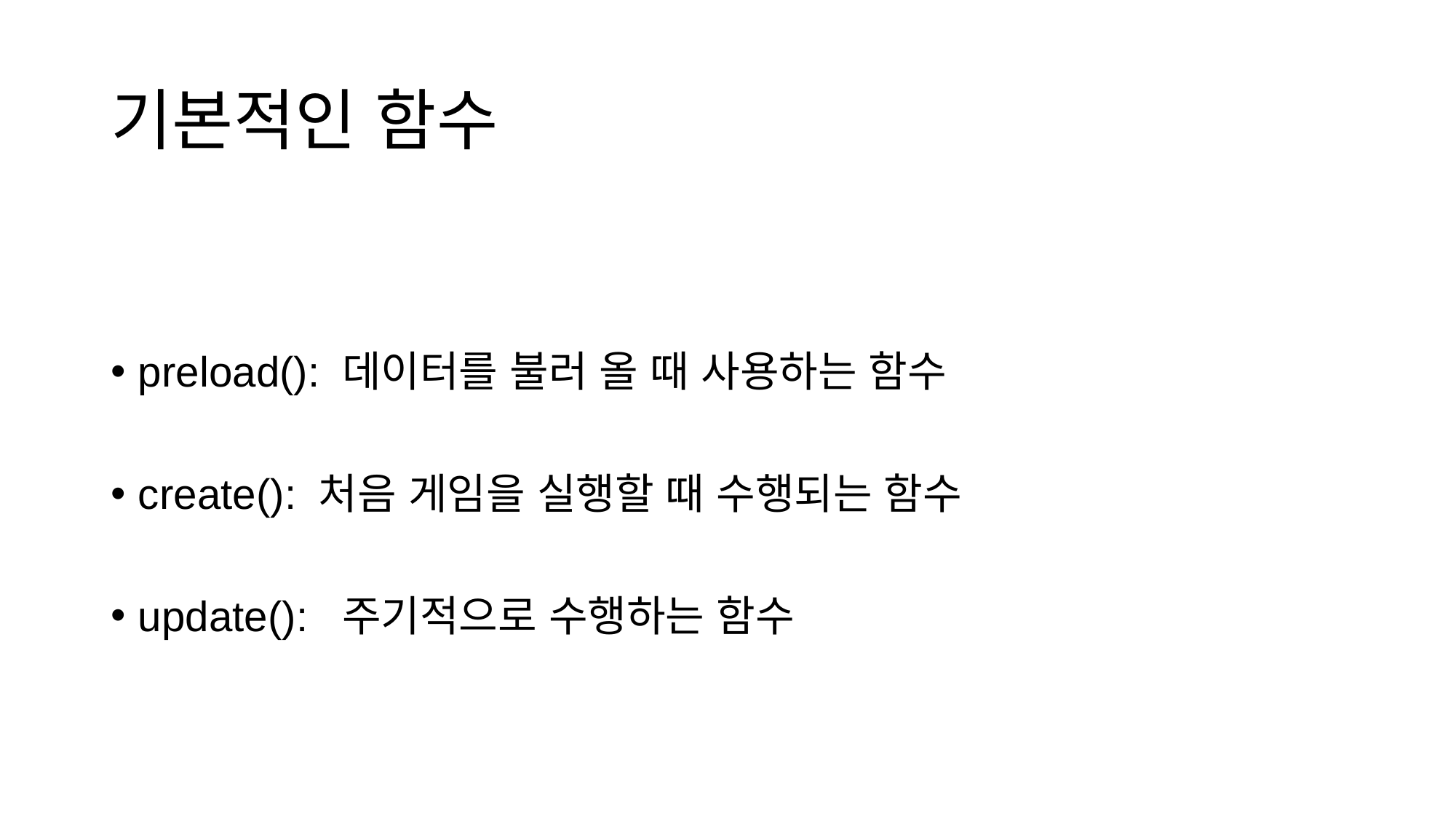

# 기본적인 함수

preload(): 데이터를 불러 올 때 사용하는 함수

create(): 처음 게임을 실행할 때 수행되는 함수

update():  주기적으로 수행하는 함수